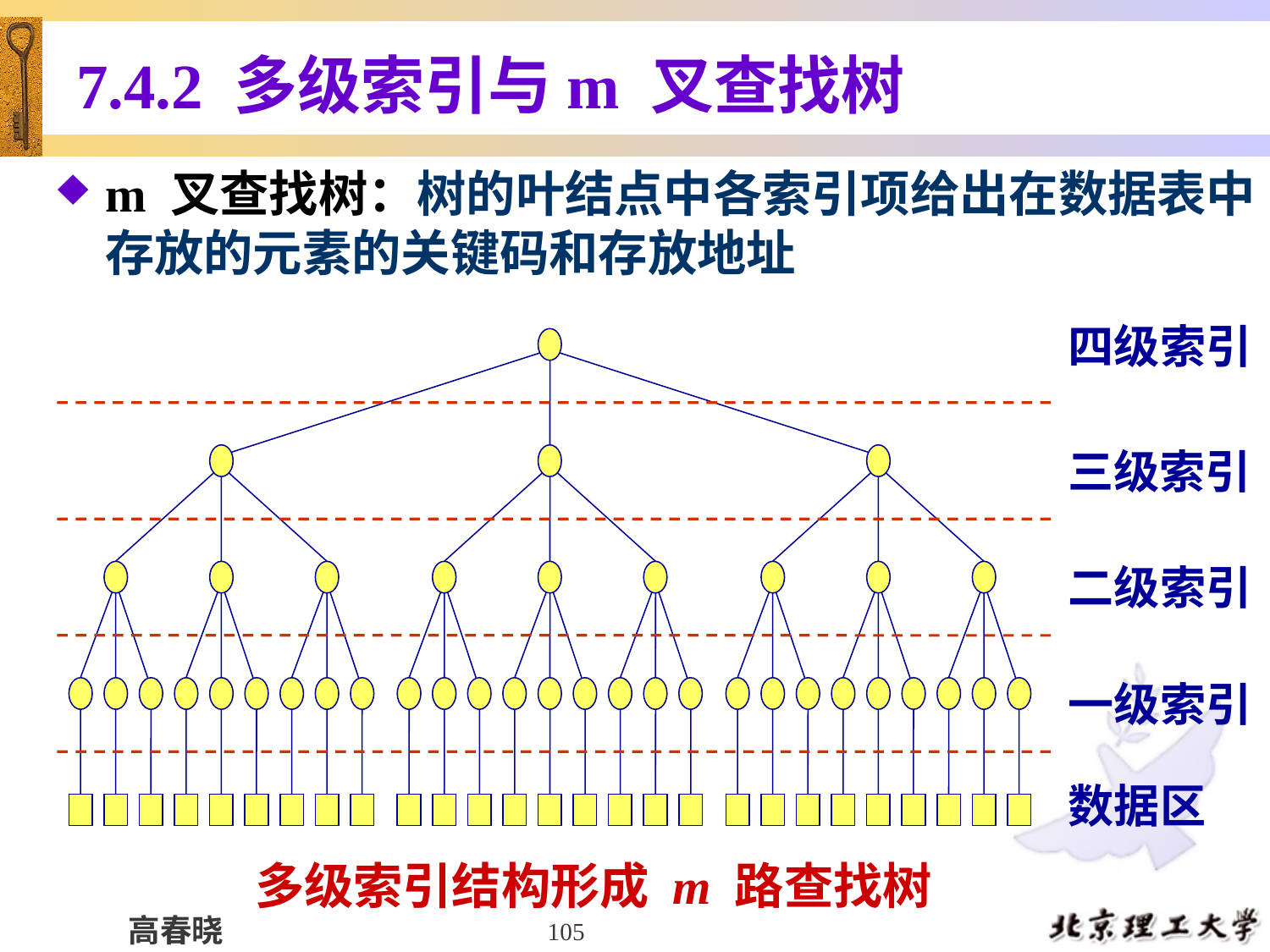

# 7.4.2 多级索引与m 叉查找树
m 叉查找树：树的叶结点中各索引项给出在数据表中存放的元素的关键码和存放地址
四级索引

三级索引

二级索引

一级索引

数据区

多级索引结构形成 m 路查找树
105